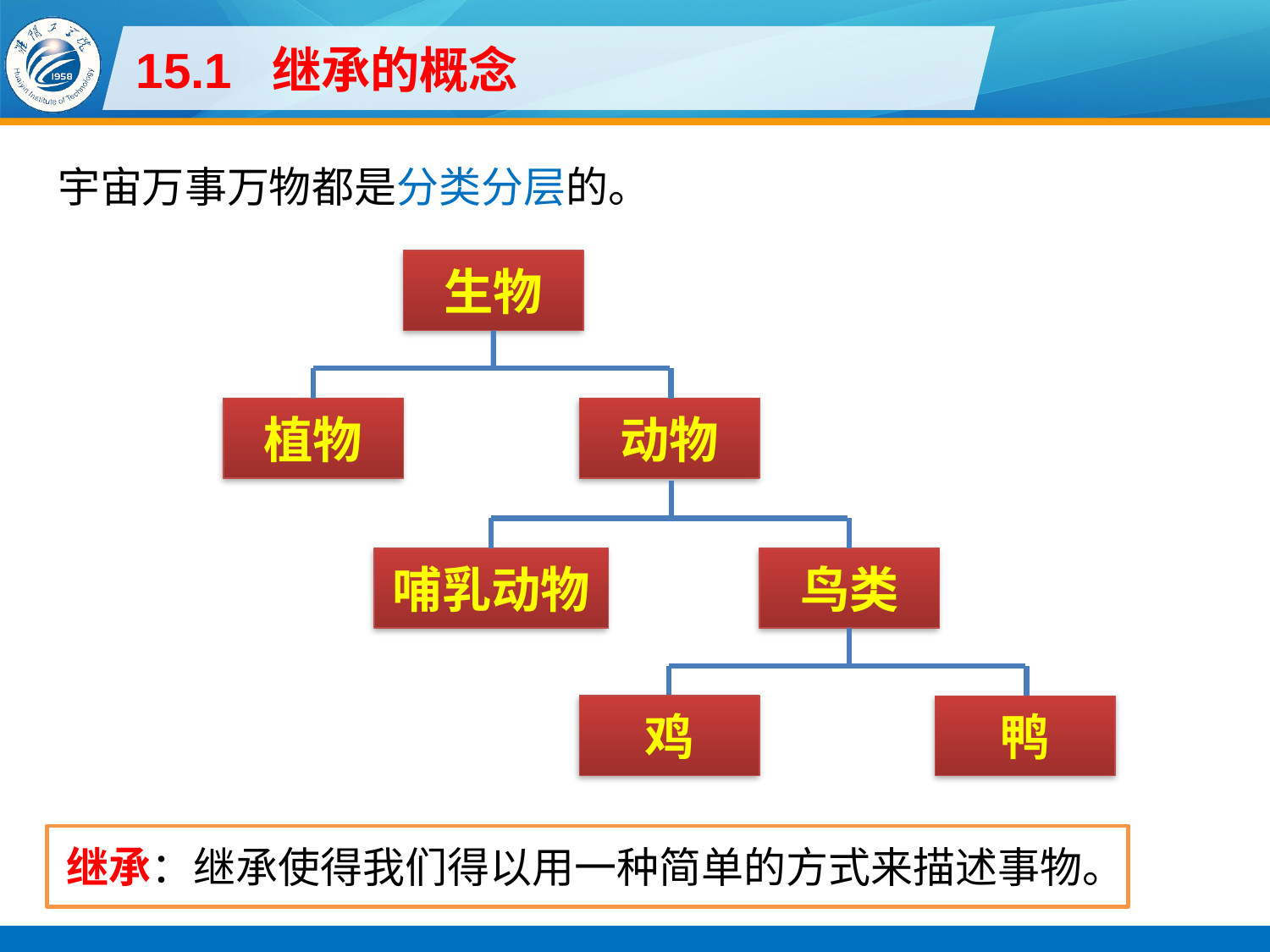

# 15.1  继承的概念
宇宙万事万物都是分类分层的。
生物
植物
动物
哺乳动物
鸟类
鸡
鸭
继承：继承使得我们得以用一种简单的方式来描述事物。